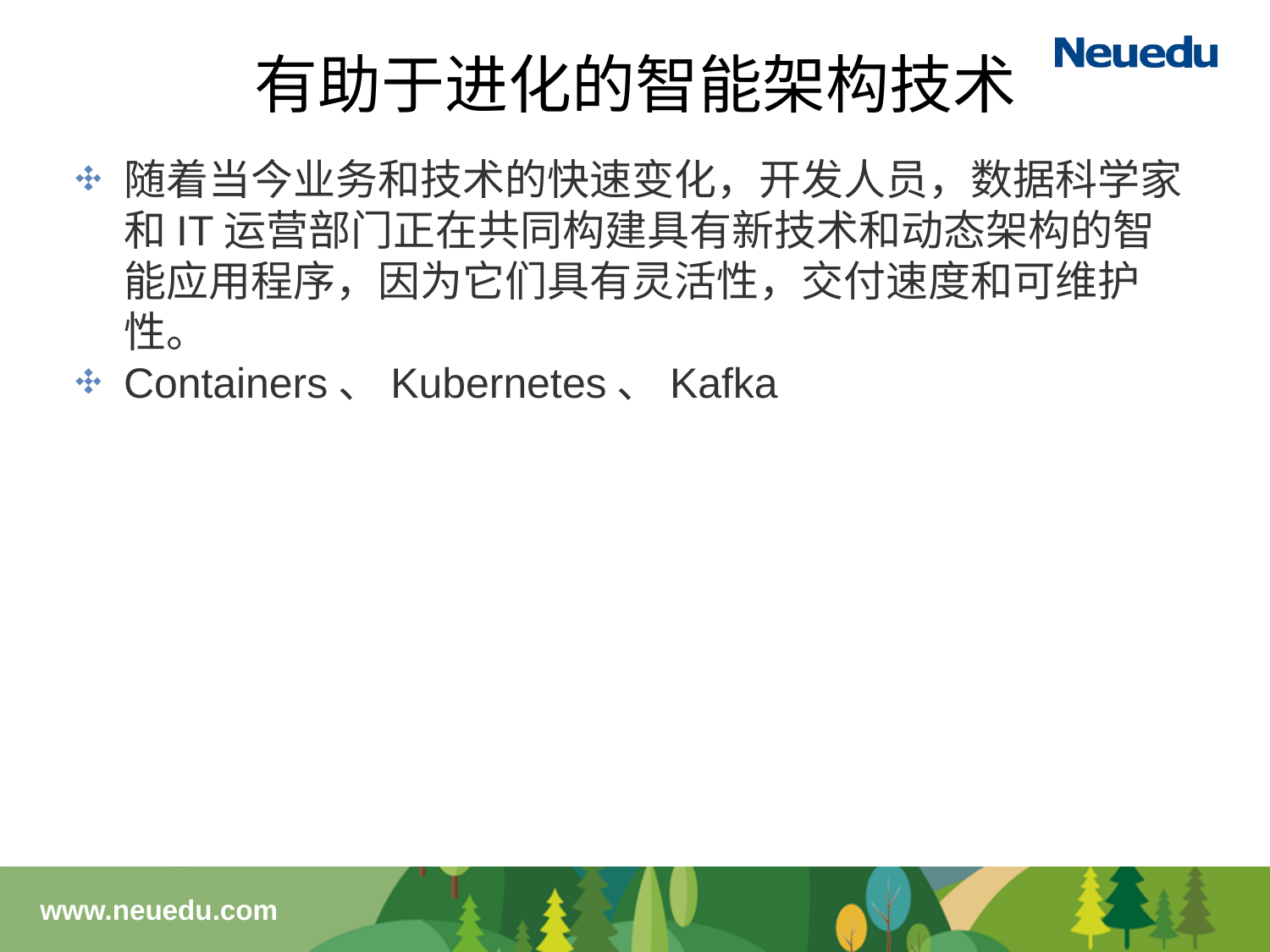

# 有助于进化的智能架构技术
随着当今业务和技术的快速变化，开发人员，数据科学家和IT运营部门正在共同构建具有新技术和动态架构的智能应用程序，因为它们具有灵活性，交付速度和可维护性。
Containers、Kubernetes、Kafka